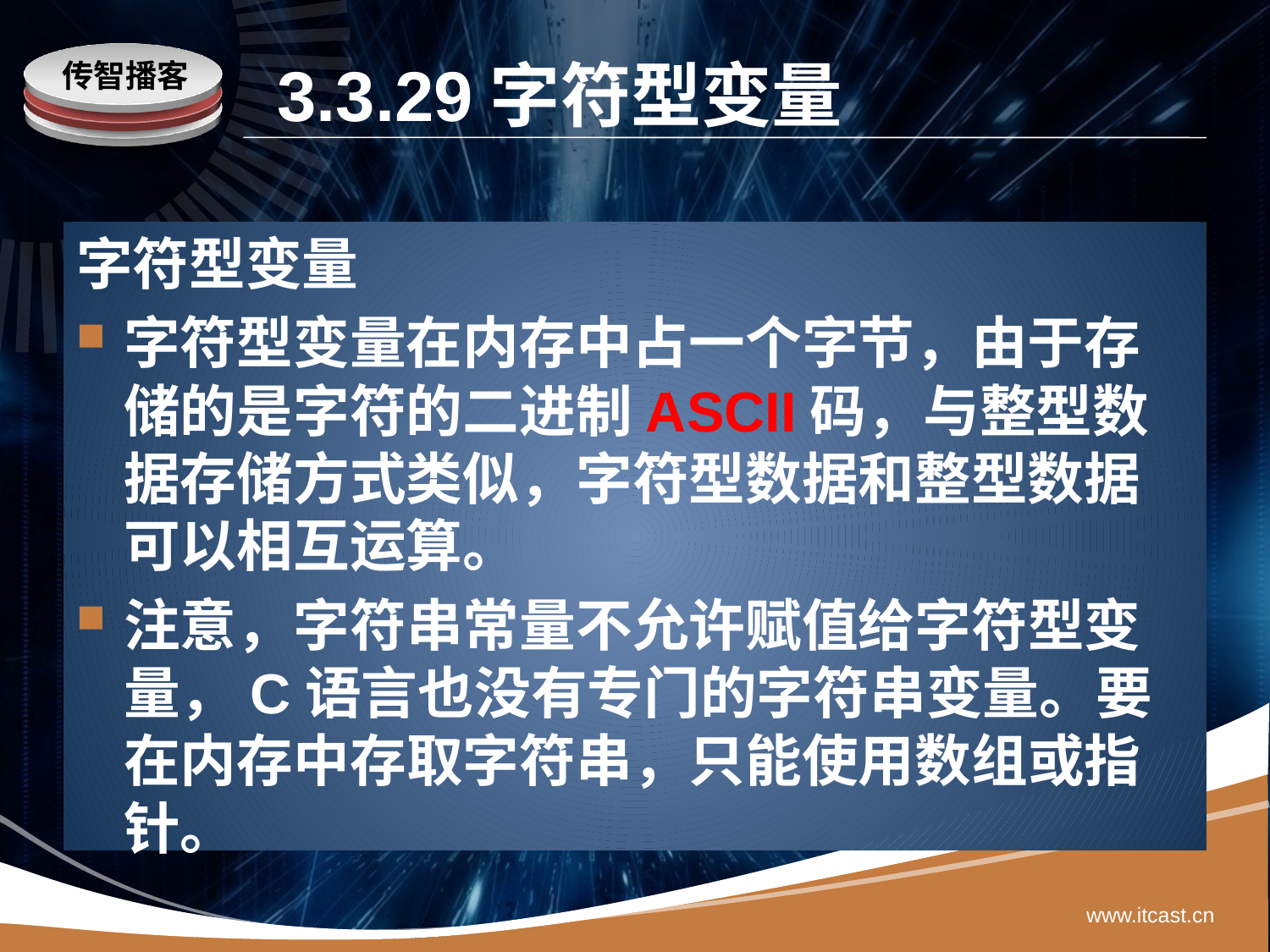

# 3.3.29字符型变量

字符型变量
字符型变量在内存中占一个字节，由于存储的是字符的二进制ASCII码，与整型数据存储方式类似，字符型数据和整型数据可以相互运算。
注意，字符串常量不允许赋值给字符型变量，C语言也没有专门的字符串变量。要在内存中存取字符串，只能使用数组或指针。
www.itcast.cn